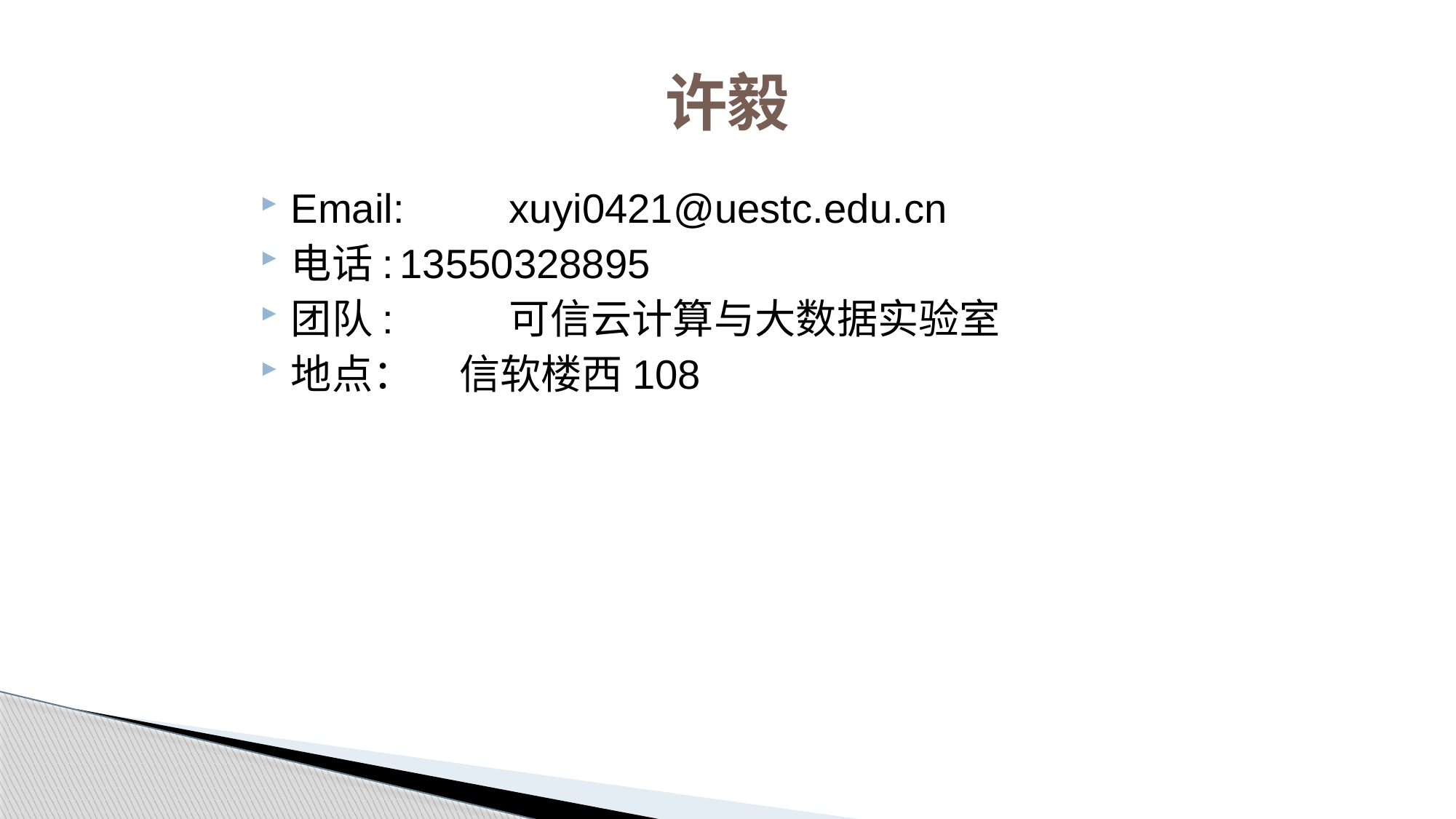

# 许毅
Email: 	xuyi0421@uestc.edu.cn
电话:	13550328895
团队: 	可信云计算与大数据实验室
地点：     信软楼西108